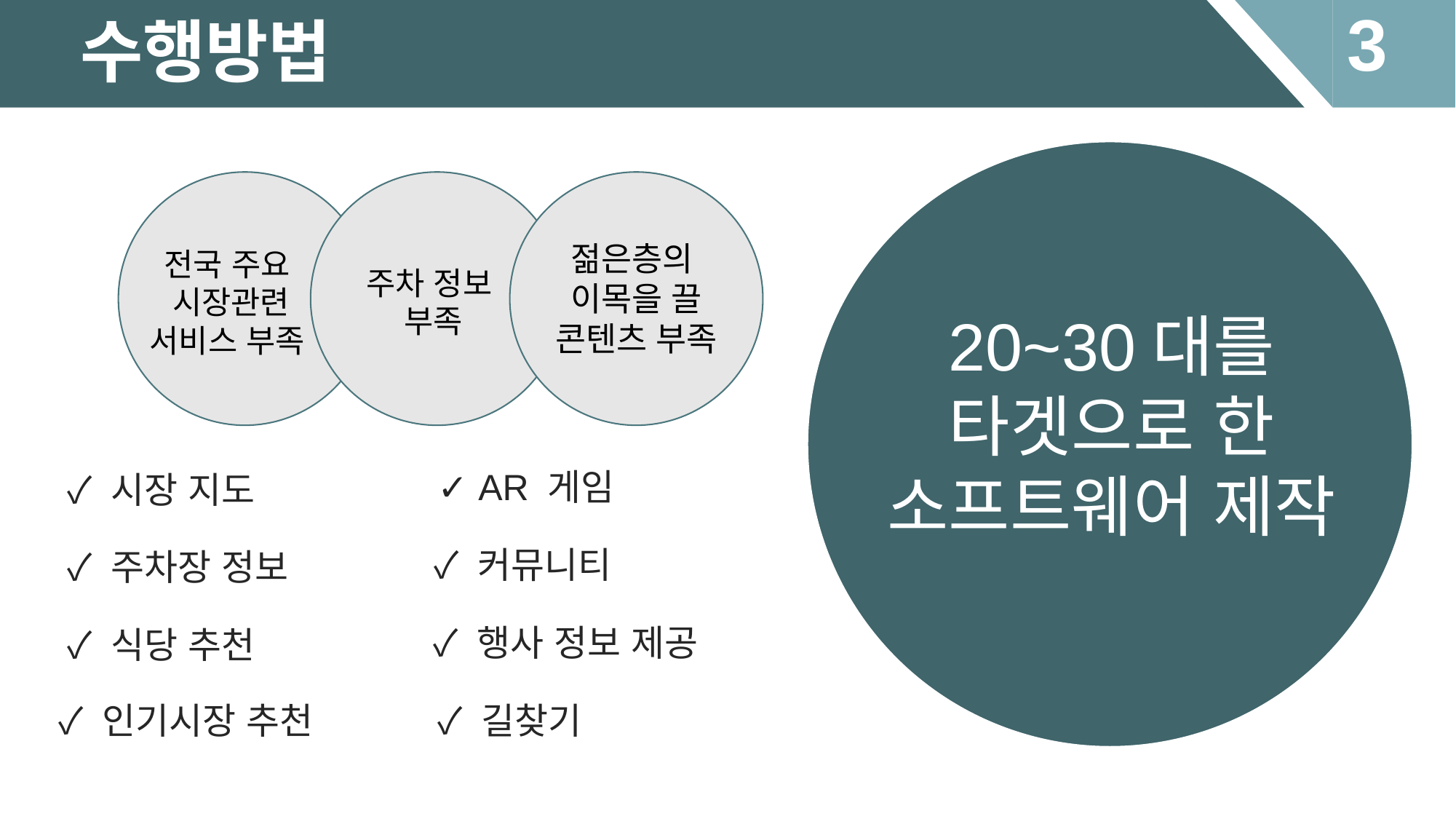

3

 수행방법

20~30대를
타겟으로 한
소프트웨어 제작

전국 주요
 시장관련
서비스 부족

주차 정보
부족

젊은층의
이목을 끌 콘텐츠 부족
✓ AR 게임
✓ 시장 지도
✓ 커뮤니티
✓ 주차장 정보
✓ 행사 정보 제공
✓ 식당 추천
✓ 인기시장 추천
✓ 길찾기